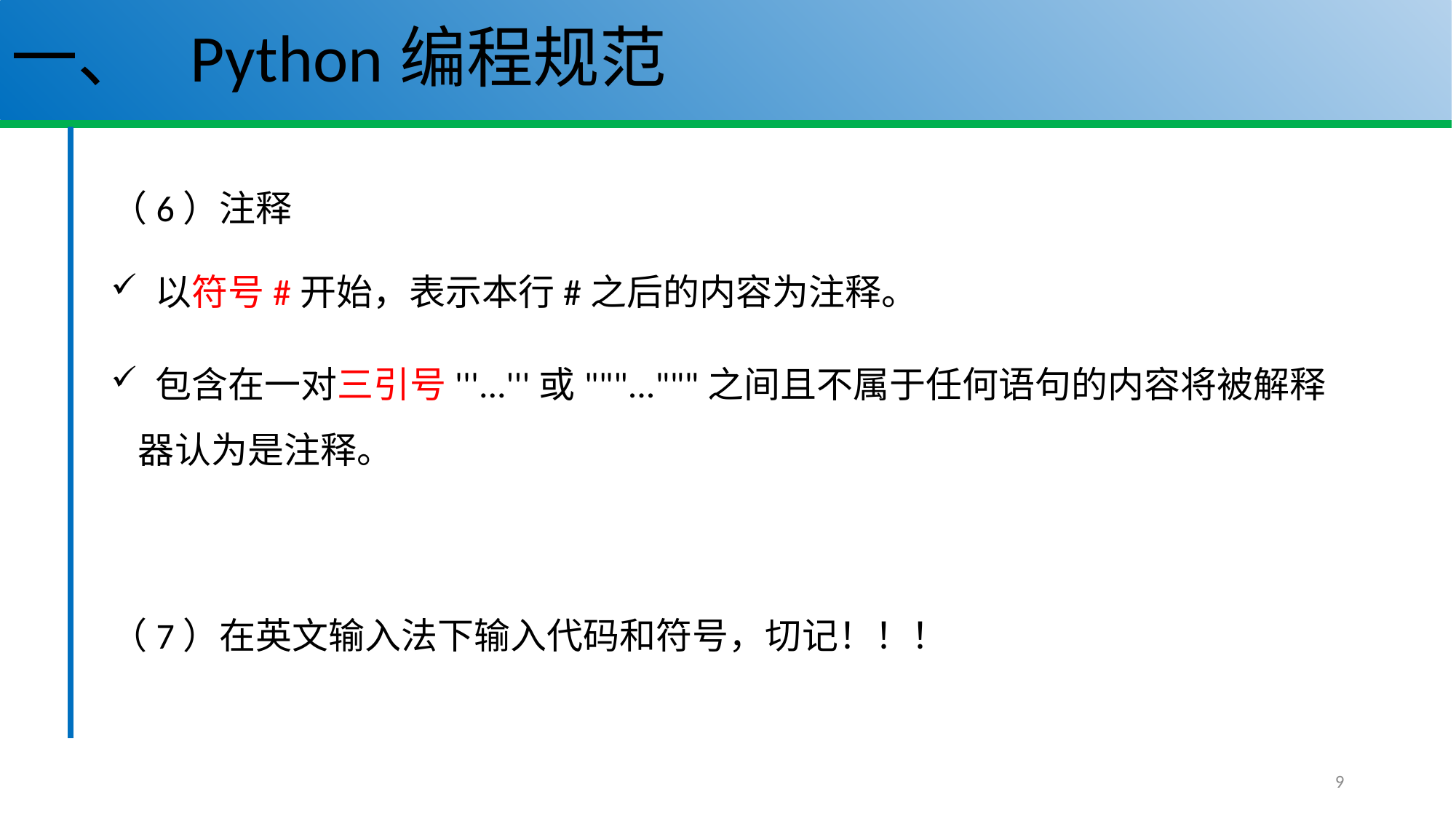

# 一、  Python编程规范
（6）注释
 以符号#开始，表示本行#之后的内容为注释。
 包含在一对三引号'''...'''或"""..."""之间且不属于任何语句的内容将被解释器认为是注释。

（7）在英文输入法下输入代码和符号，切记！！！
9